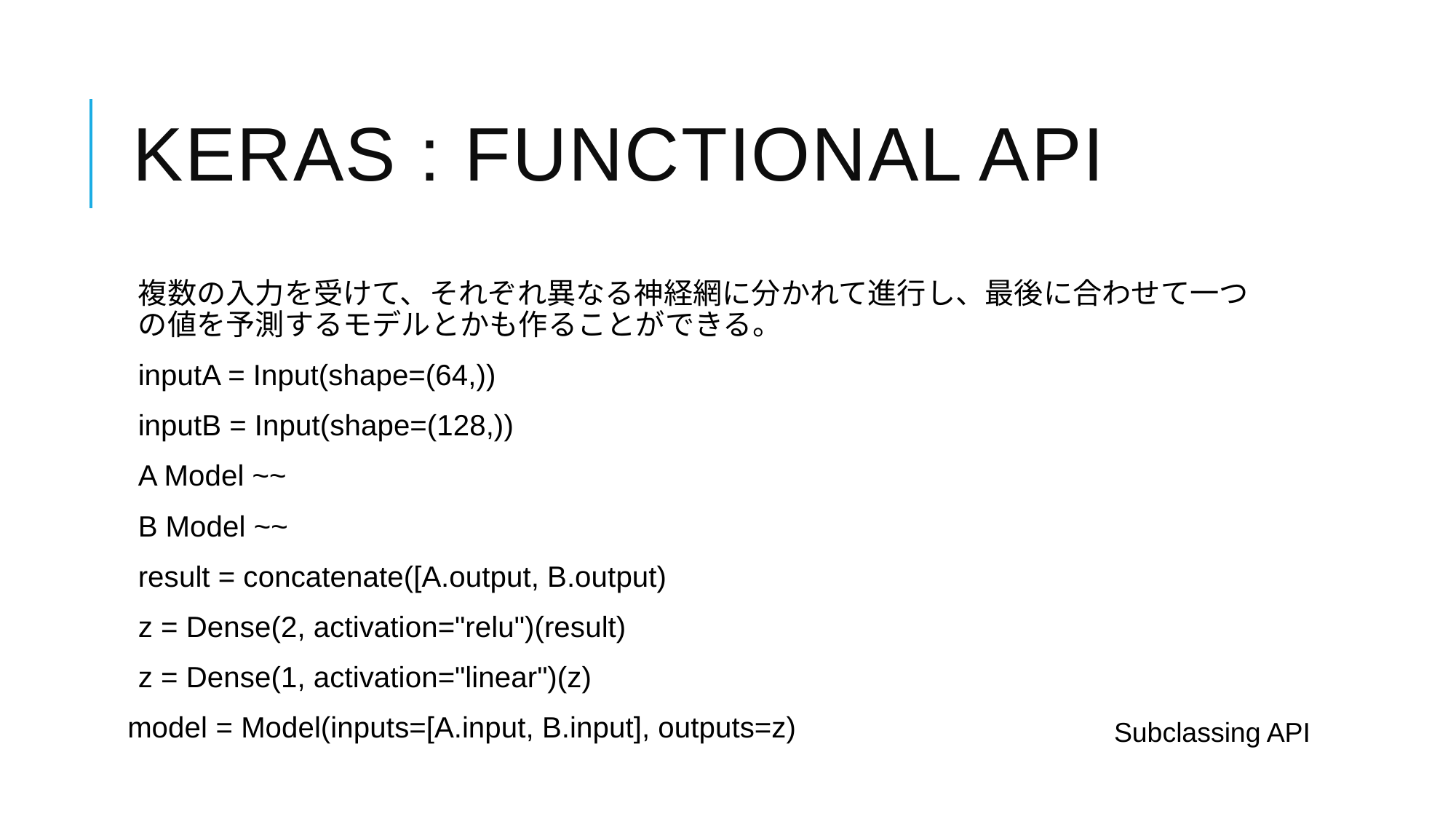

# Keras : Functional API
複数の入力を受けて、それぞれ異なる神経網に分かれて進行し、最後に合わせて一つの値を予測するモデルとかも作ることができる。
inputA = Input(shape=(64,))
inputB = Input(shape=(128,))
A Model ~~
B Model ~~
result = concatenate([A.output, B.output)
z = Dense(2, activation="relu")(result)
z = Dense(1, activation="linear")(z)
model = Model(inputs=[A.input, B.input], outputs=z)
Subclassing API